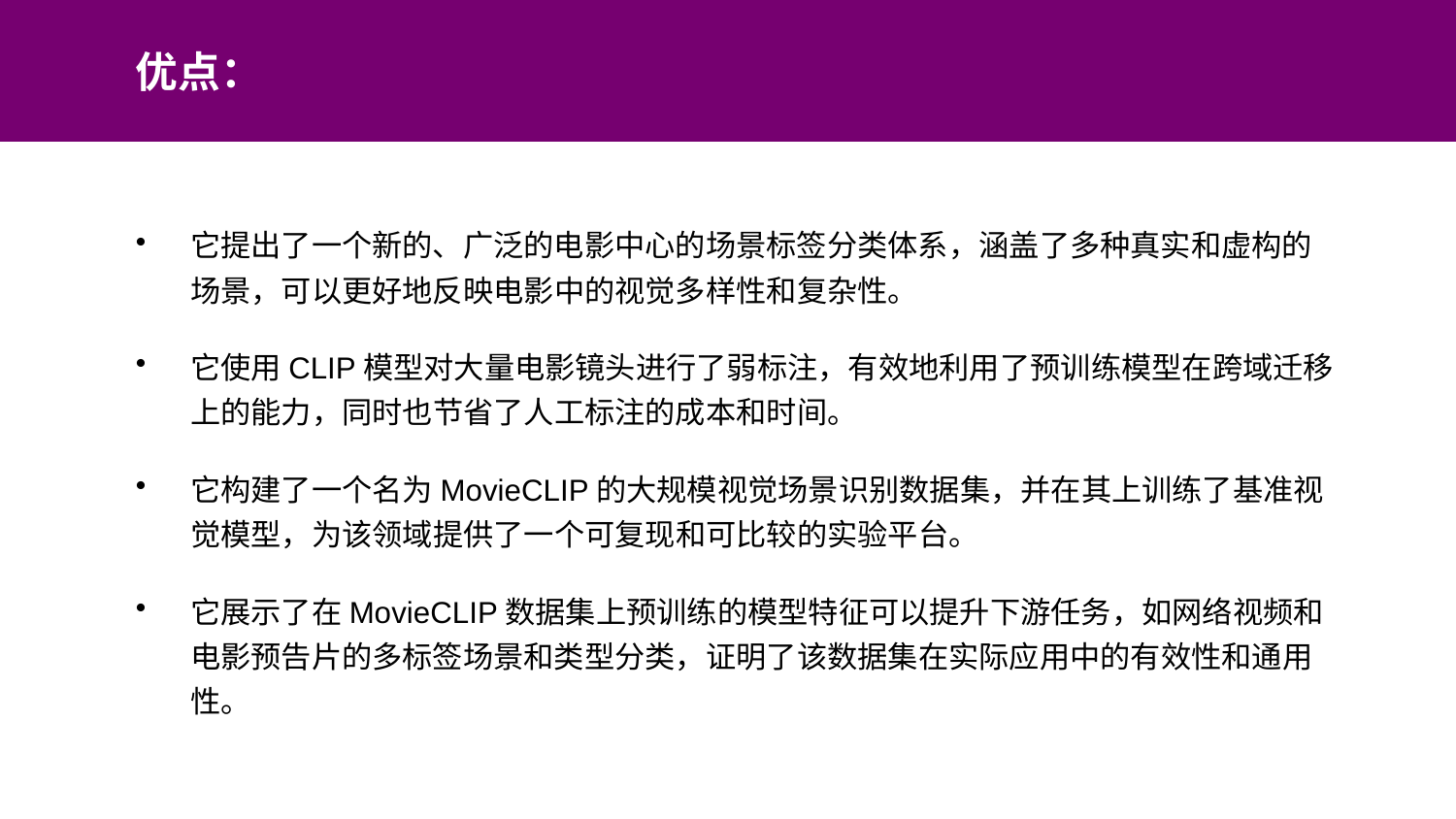

优点：
它提出了一个新的、广泛的电影中心的场景标签分类体系，涵盖了多种真实和虚构的场景，可以更好地反映电影中的视觉多样性和复杂性。
它使用CLIP模型对大量电影镜头进行了弱标注，有效地利用了预训练模型在跨域迁移上的能力，同时也节省了人工标注的成本和时间。
它构建了一个名为MovieCLIP的大规模视觉场景识别数据集，并在其上训练了基准视觉模型，为该领域提供了一个可复现和可比较的实验平台。
它展示了在MovieCLIP数据集上预训练的模型特征可以提升下游任务，如网络视频和电影预告片的多标签场景和类型分类，证明了该数据集在实际应用中的有效性和通用性。